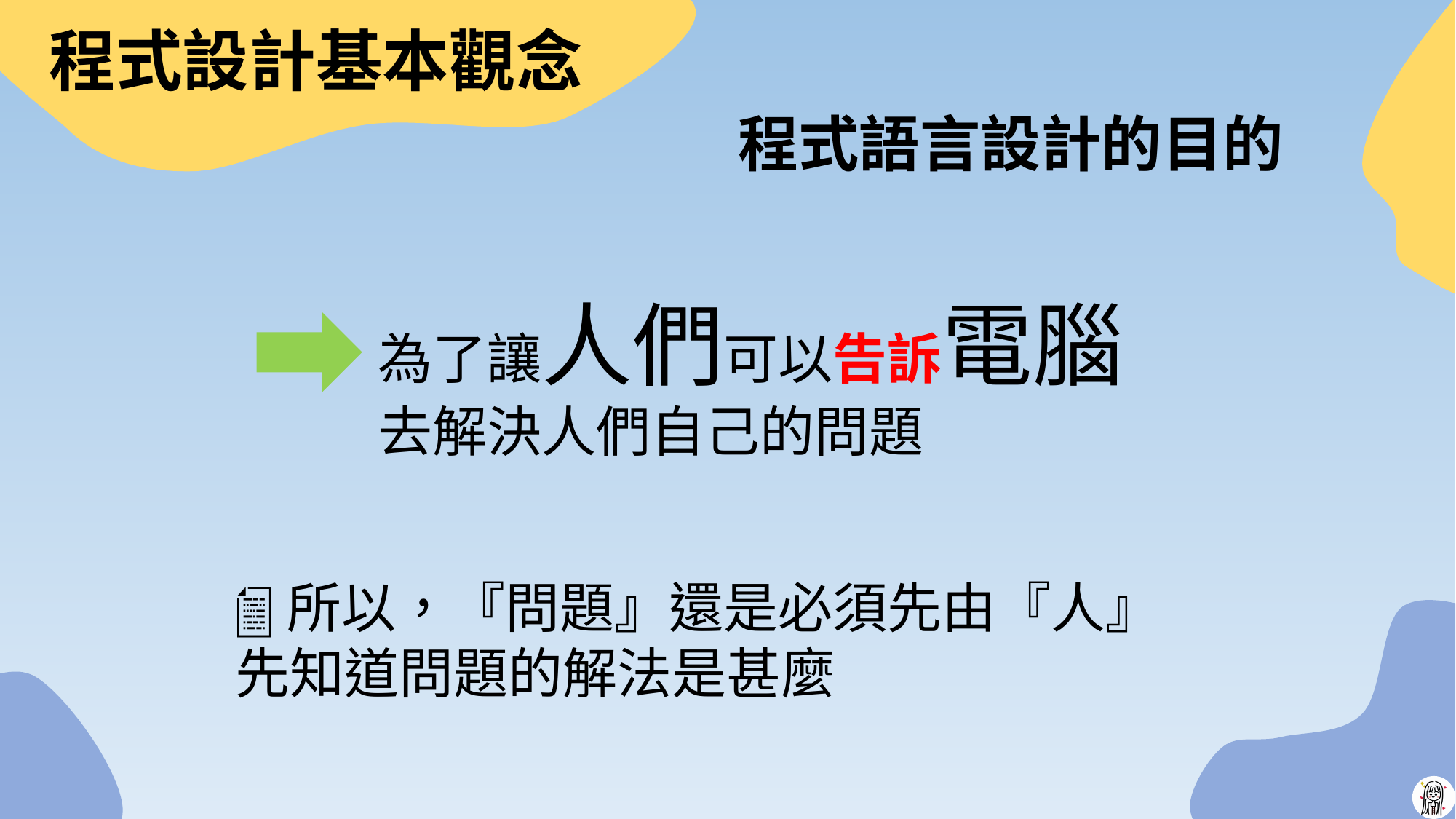

# 程式設計基本觀念
程式語言設計的目的
為了讓人們可以告訴電腦去解決人們自己的問題

📄所以，『問題』還是必須先由『人』
先知道問題的解法是甚麼
7